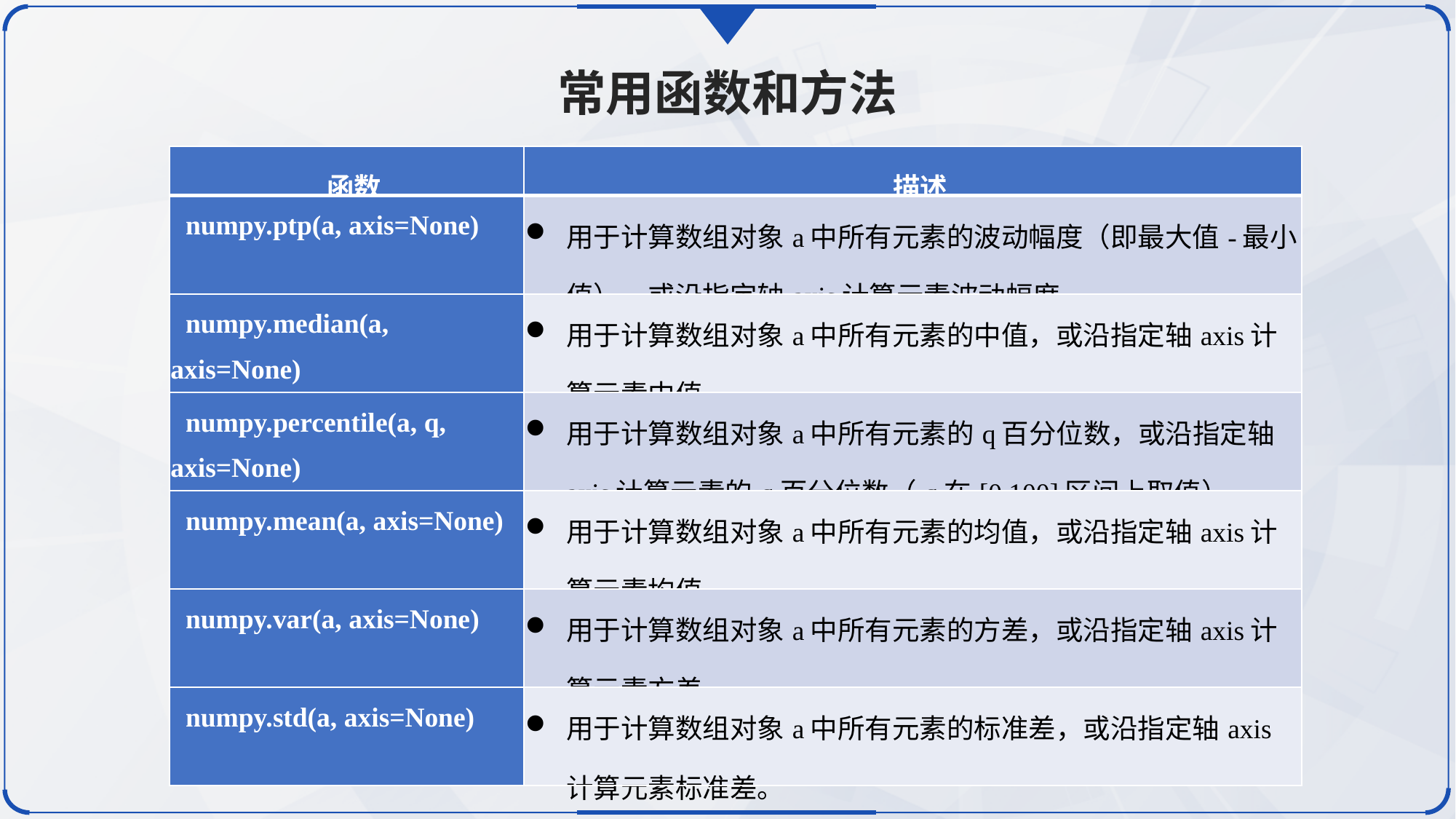

常用函数和方法
| 函数 | 描述 |
| --- | --- |
| numpy.ptp(a, axis=None) | 用于计算数组对象a中所有元素的波动幅度（即最大值-最小值），或沿指定轴axis计算元素波动幅度。 |
| numpy.median(a, axis=None) | 用于计算数组对象a中所有元素的中值，或沿指定轴axis计算元素中值。 |
| numpy.percentile(a, q, axis=None) | 用于计算数组对象a中所有元素的q百分位数，或沿指定轴axis计算元素的q百分位数（q在[0,100]区间上取值）。 |
| numpy.mean(a, axis=None) | 用于计算数组对象a中所有元素的均值，或沿指定轴axis计算元素均值。 |
| numpy.var(a, axis=None) | 用于计算数组对象a中所有元素的方差，或沿指定轴axis计算元素方差。 |
| numpy.std(a, axis=None) | 用于计算数组对象a中所有元素的标准差，或沿指定轴axis计算元素标准差。 |